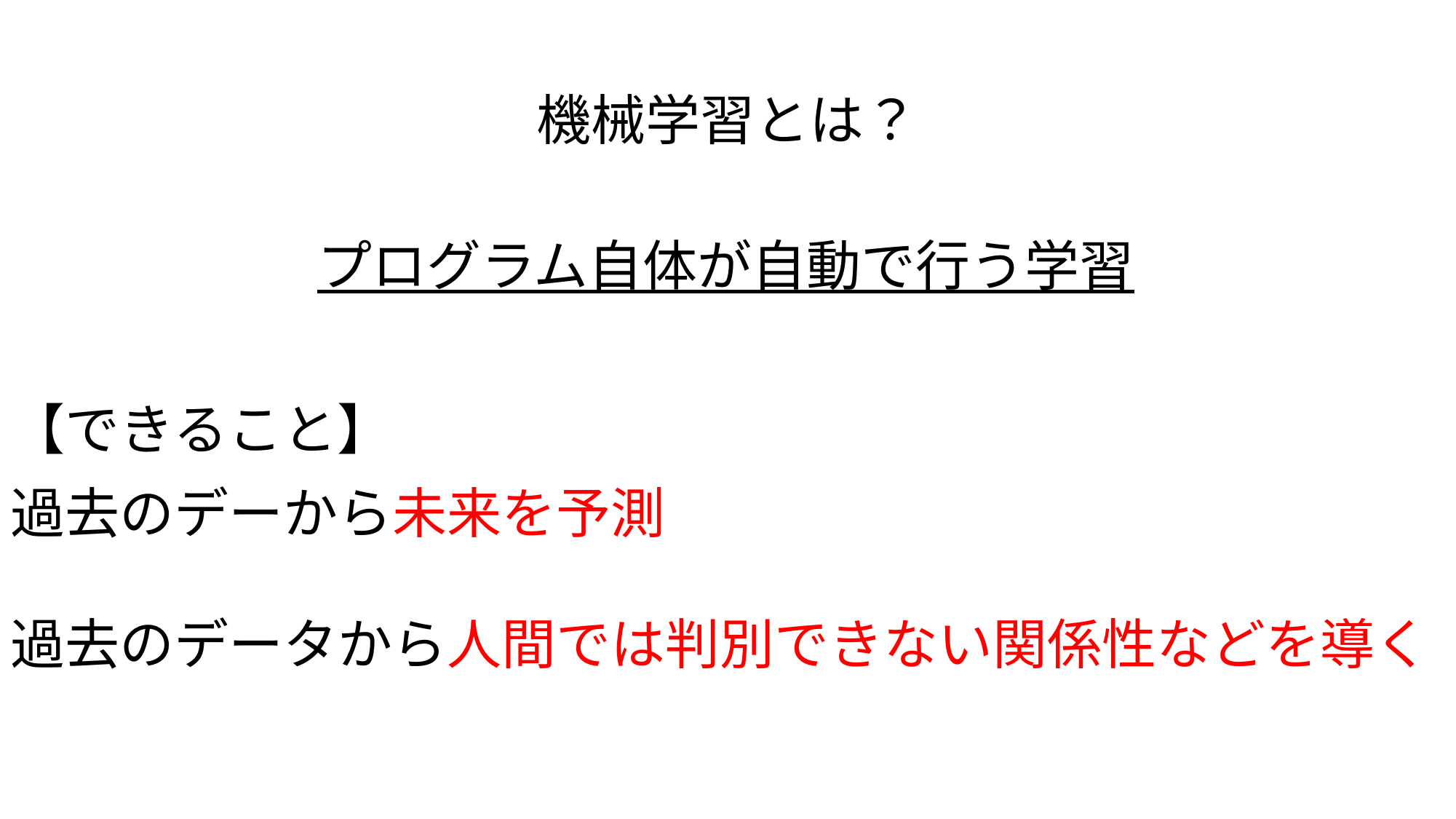

機械学習とは？
プログラム自体が自動で行う学習
【できること】

過去のデーから未来を予測

過去のデータから人間では判別できない関係性などを導く